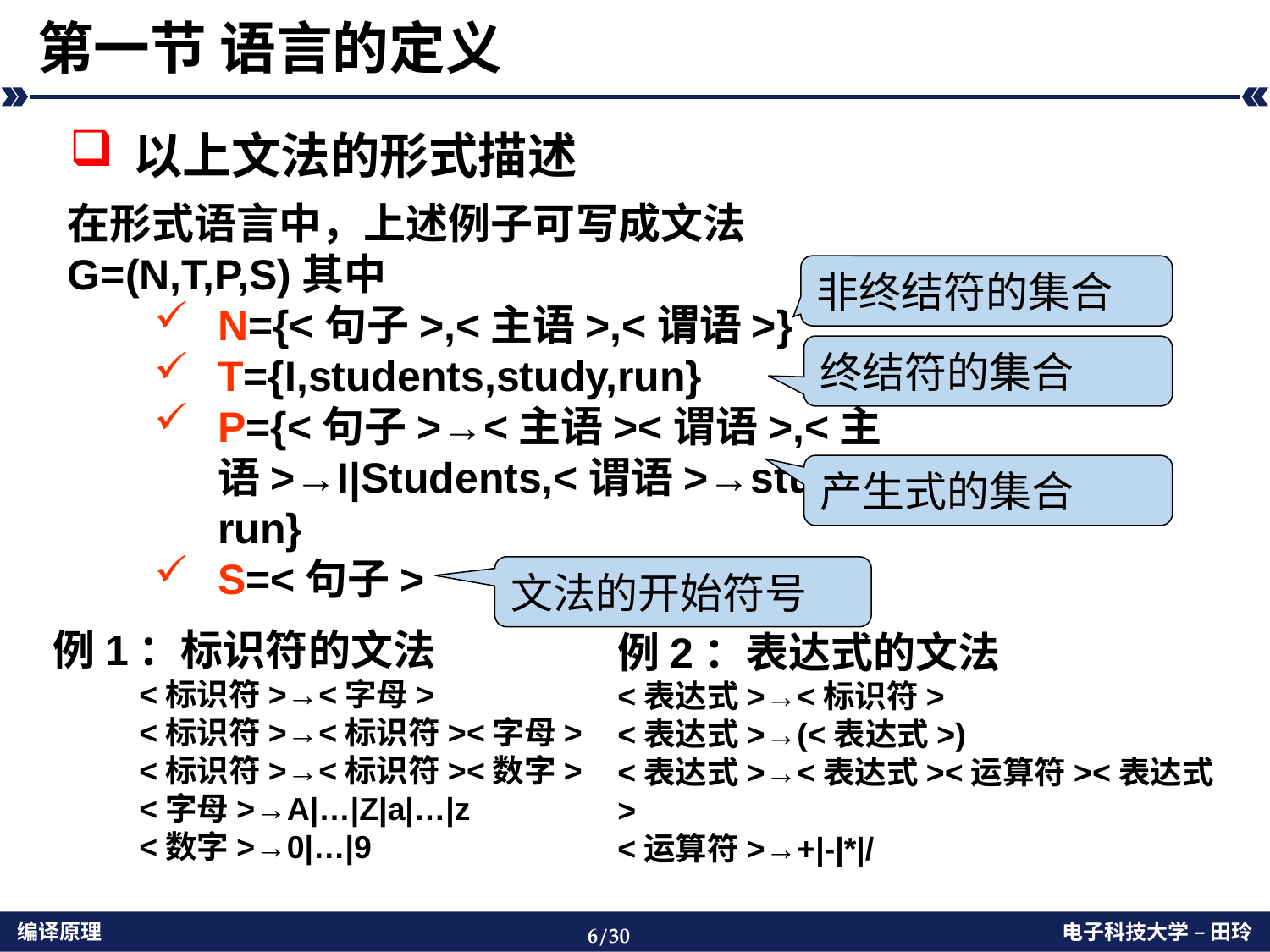

# 第一节 语言的定义
以上文法的形式描述
在形式语言中，上述例子可写成文法
G=(N,T,P,S)其中
N={<句子>,<主语>,<谓语>}
T={I,students,study,run}
P={<句子>→<主语><谓语>,<主语>→I|Students,<谓语>→study|run}
S=<句子>
非终结符的集合
终结符的集合
产生式的集合
文法的开始符号
例1：标识符的文法
<标识符>→<字母>
<标识符>→<标识符><字母>
<标识符>→<标识符><数字>
<字母>→A|…|Z|a|…|z
<数字>→0|…|9
例2：表达式的文法
<表达式>→<标识符>
<表达式>→(<表达式>)
<表达式>→<表达式><运算符><表达式>
<运算符>→+|-|*|/